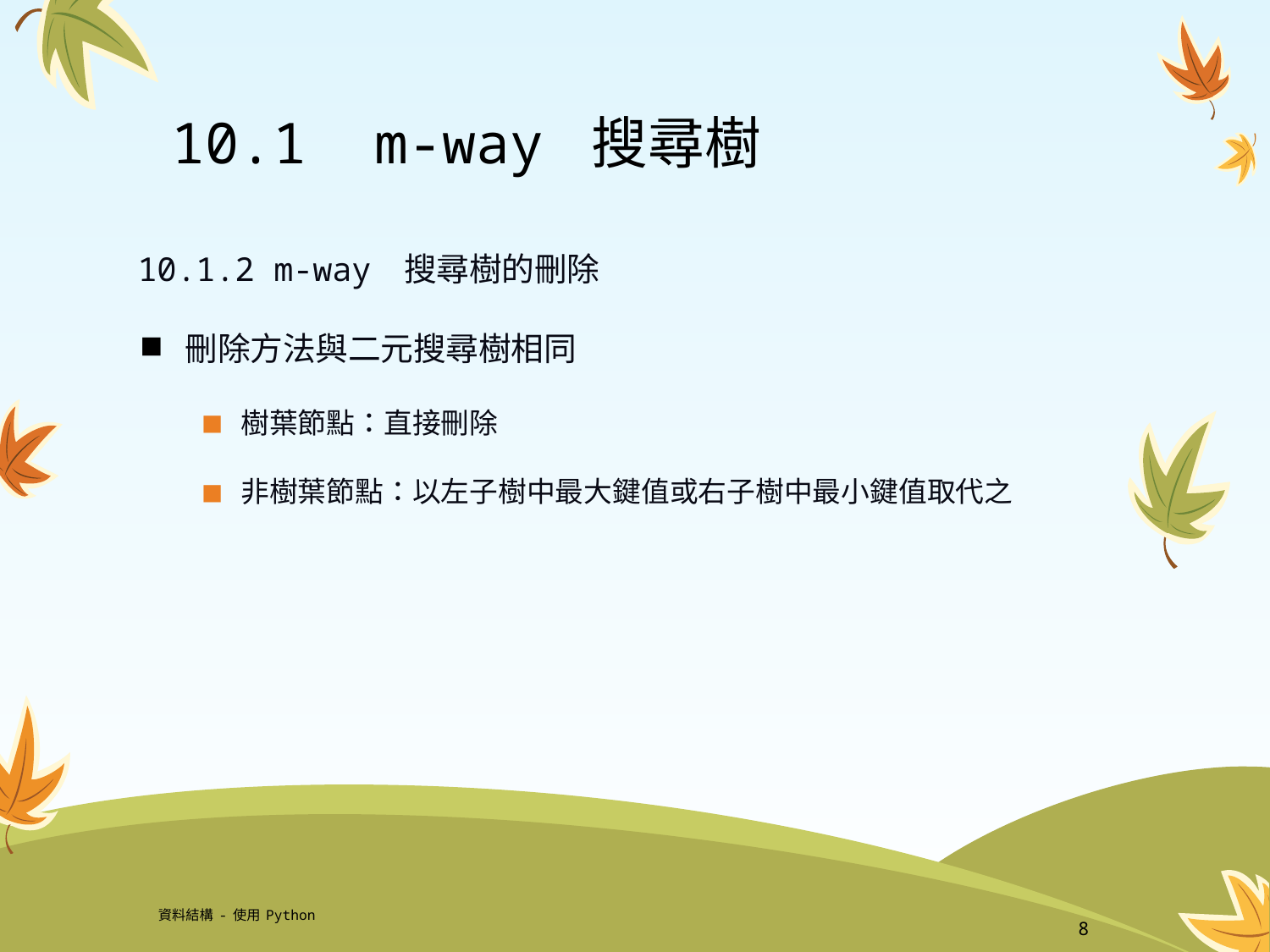

# 10.1  m-way 搜尋樹
10.1.2 m-way 搜尋樹的刪除
刪除方法與二元搜尋樹相同
樹葉節點：直接刪除
非樹葉節點：以左子樹中最大鍵值或右子樹中最小鍵值取代之

資料結構-使用Python
8